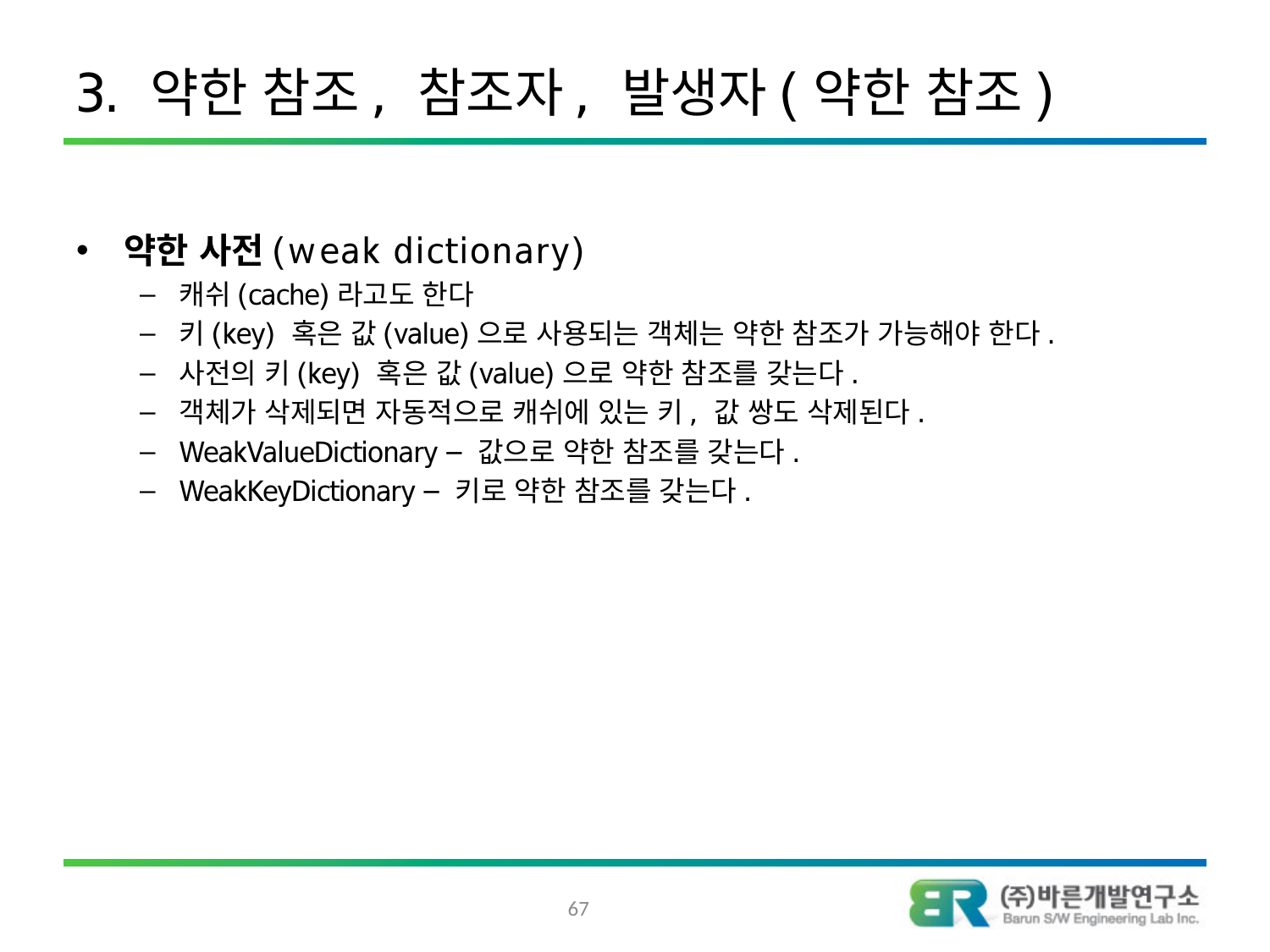

# 3. 약한 참조, 참조자, 발생자(약한 참조)

약한 사전(weak dictionary)
캐쉬(cache)라고도 한다
키(key) 혹은 값(value)으로 사용되는 객체는 약한 참조가 가능해야 한다.
사전의 키(key) 혹은 값(value)으로 약한 참조를 갖는다.
객체가 삭제되면 자동적으로 캐쉬에 있는 키, 값 쌍도 삭제된다.
WeakValueDictionary – 값으로 약한 참조를 갖는다.
WeakKeyDictionary – 키로 약한 참조를 갖는다.

67